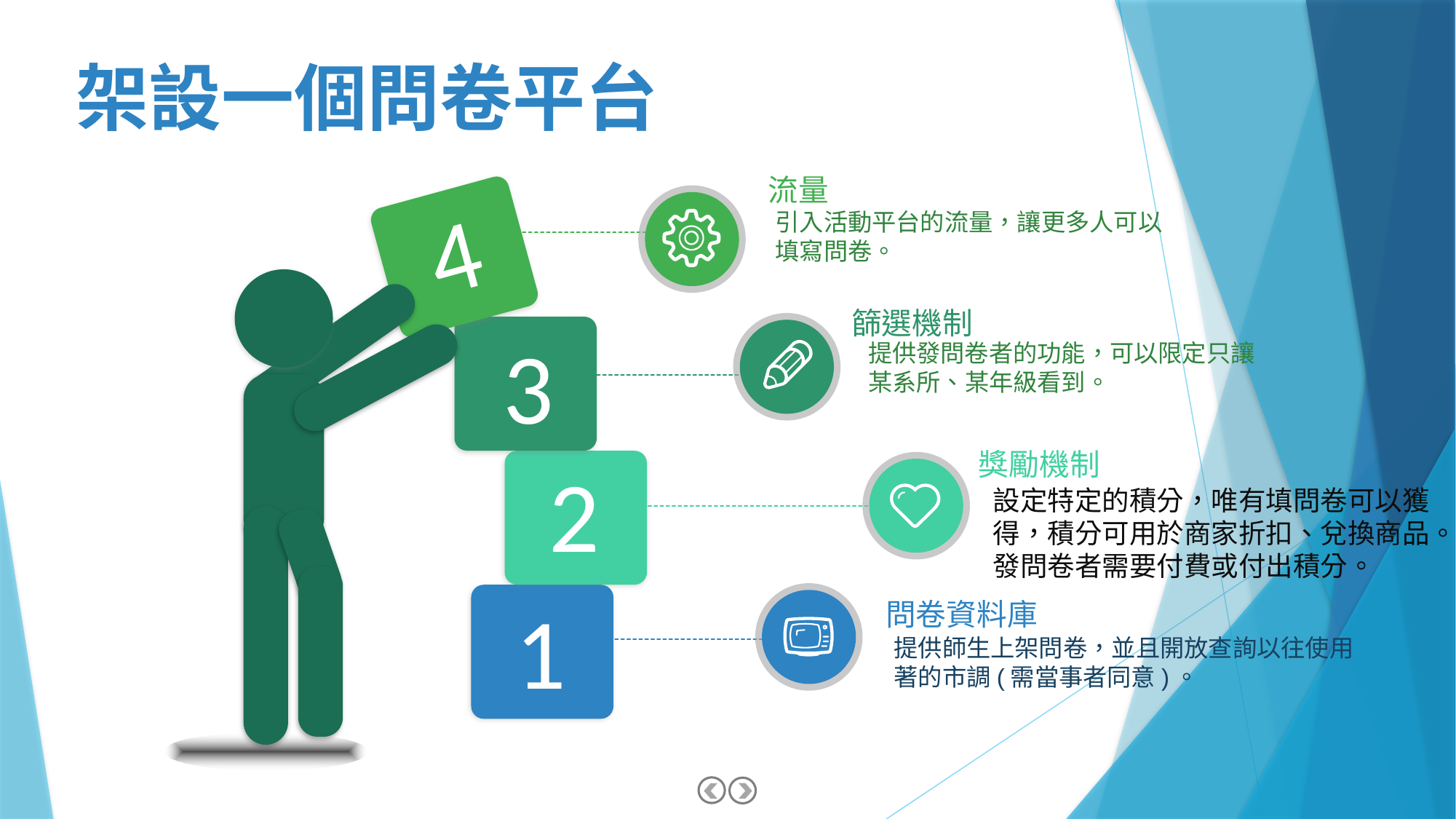

架設一個問卷平台
流量
4

引入活動平台的流量，讓更多人可以填寫問卷。

篩選機制

3
提供發問卷者的功能，可以限定只讓某系所、某年級看到。

獎勵機制
2

設定特定的積分，唯有填問卷可以獲得，積分可用於商家折扣、兌換商品。
發問卷者需要付費或付出積分。

1

問卷資料庫

提供師生上架問卷，並且開放查詢以往使用著的市調(需當事者同意)。